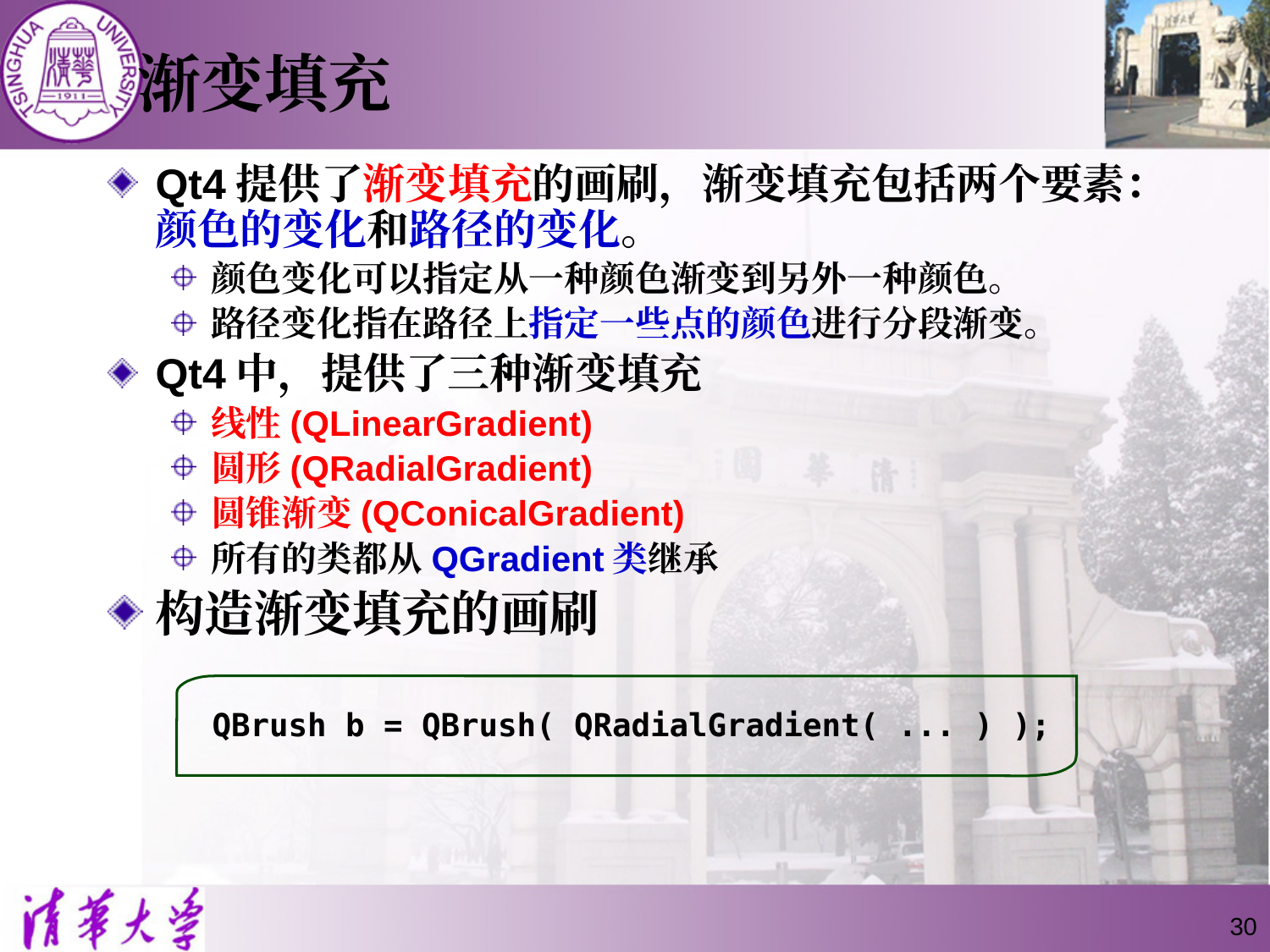

# 渐变填充
Qt4提供了渐变填充的画刷，渐变填充包括两个要素：颜色的变化和路径的变化。
颜色变化可以指定从一种颜色渐变到另外一种颜色。
路径变化指在路径上指定一些点的颜色进行分段渐变。
Qt4中，提供了三种渐变填充
线性(QLinearGradient)
圆形(QRadialGradient)
圆锥渐变(QConicalGradient)
所有的类都从QGradient类继承
构造渐变填充的画刷

QBrush b = QBrush( QRadialGradient( ... ) );
30